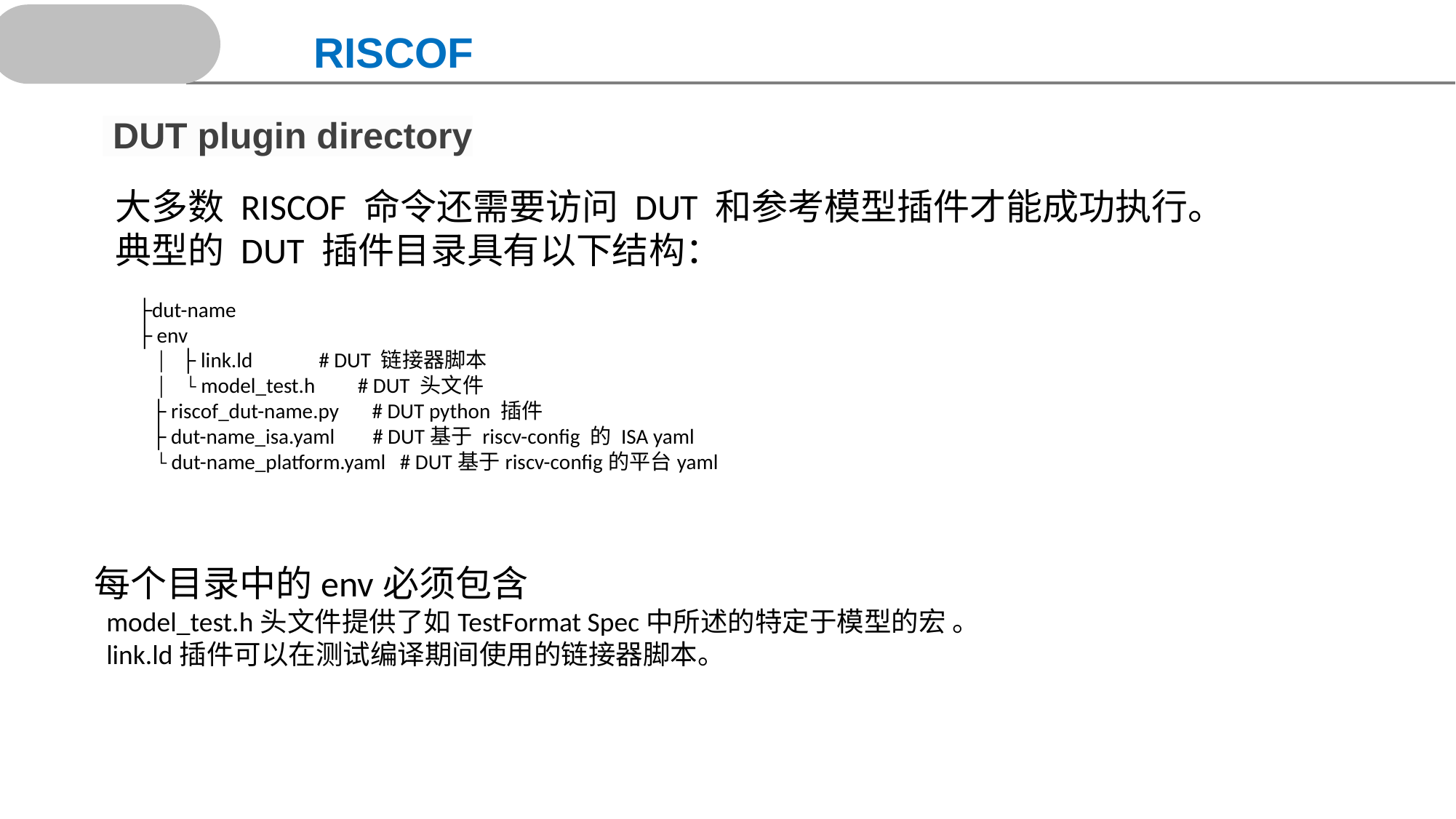

RISCOF
 DUT plugin directory
大多数 RISCOF 命令还需要访问 DUT 和参考模型插件才能成功执行。
典型的 DUT 插件目录具有以下结构：
├dut-name
├ env
    │   ├ link.ld              # DUT 链接器脚本
    │    └ model_test.h         # DUT 头文件
   ├ riscof_dut-name.py       # DUT python 插件
   ├ dut-name_isa.yaml        # DUT基于 riscv-config 的 ISA yaml
    └ dut-name_platform.yaml   # DUT基于riscv-config的平台yaml
每个目录中的env必须包含
  model_test.h头文件提供了如TestFormat Spec中所述的特定于模型的宏 。
  link.ld插件可以在测试编译期间使用的链接器脚本。